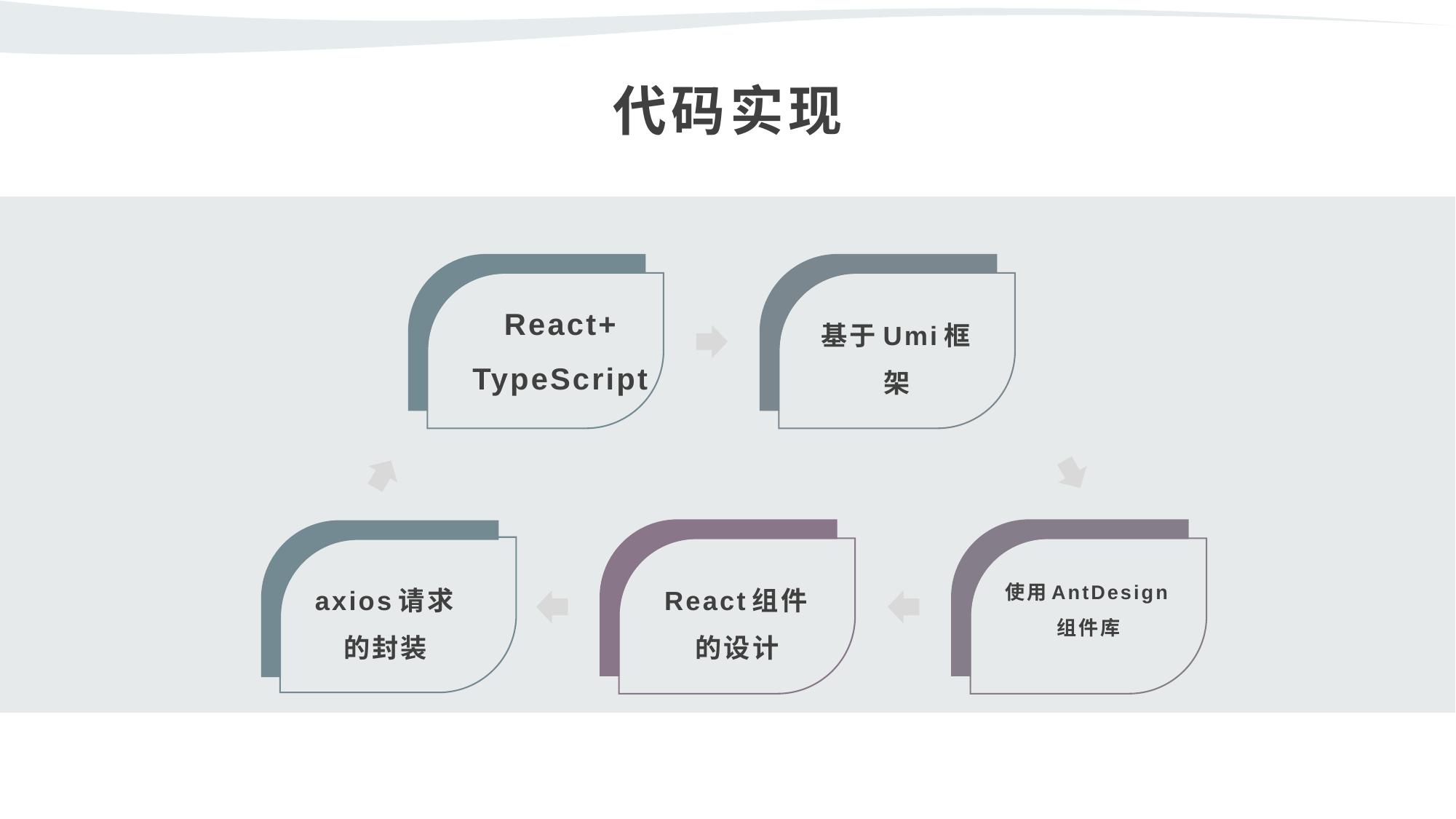

代码实现

React+
TypeScript
基于Umi框架

axios请求的封装
React组件的设计
使用AntDesign组件库